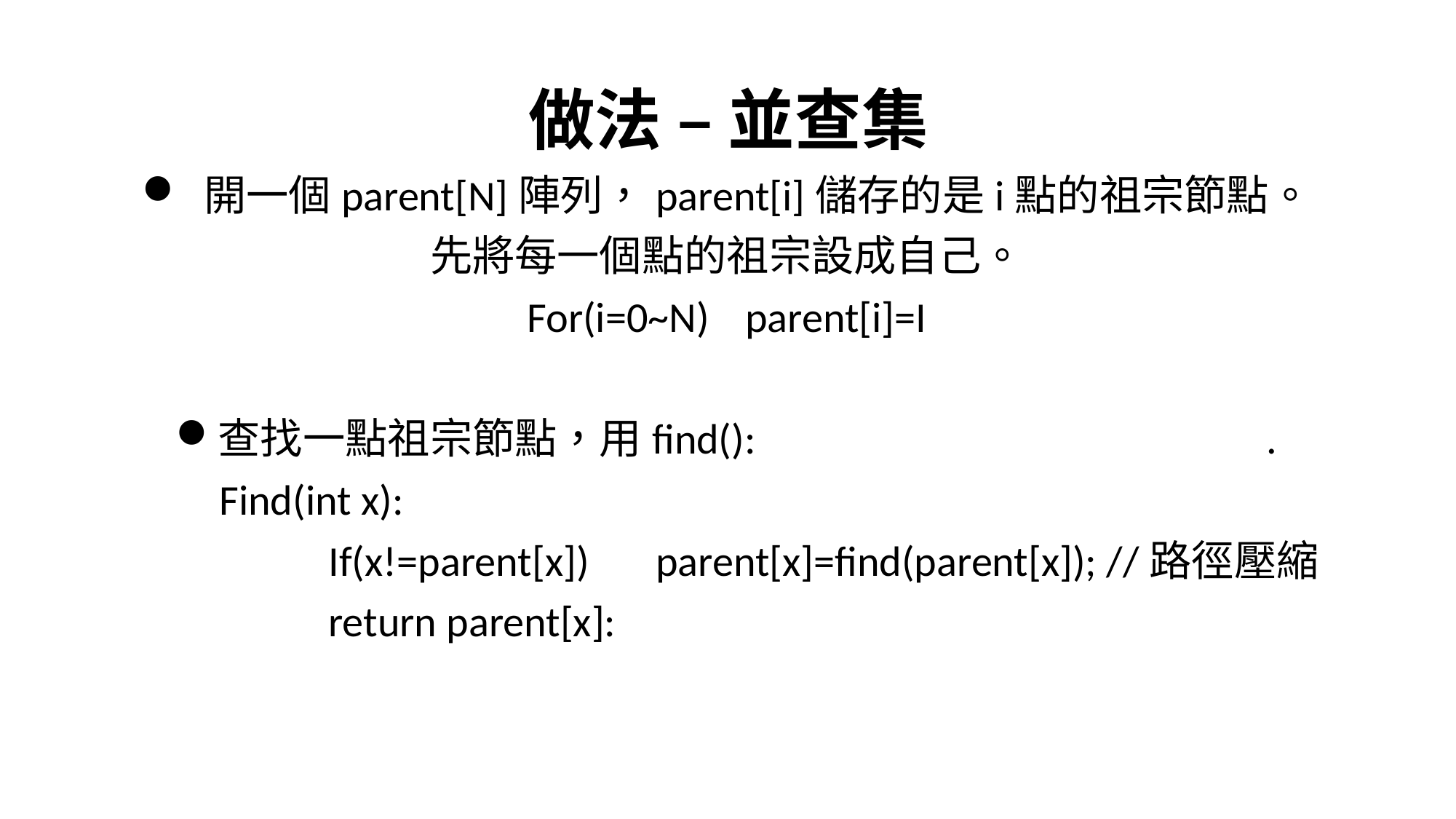

# 做法 – 並查集
 開一個parent[N]陣列，parent[i]儲存的是i點的祖宗節點。
先將每一個點的祖宗設成自己。
For(i=0~N)	parent[i]=I

查找一點祖宗節點，用find():                                                     .
	Find(int x):
		If(x!=parent[x])	parent[x]=find(parent[x]); //路徑壓縮
		return parent[x]: